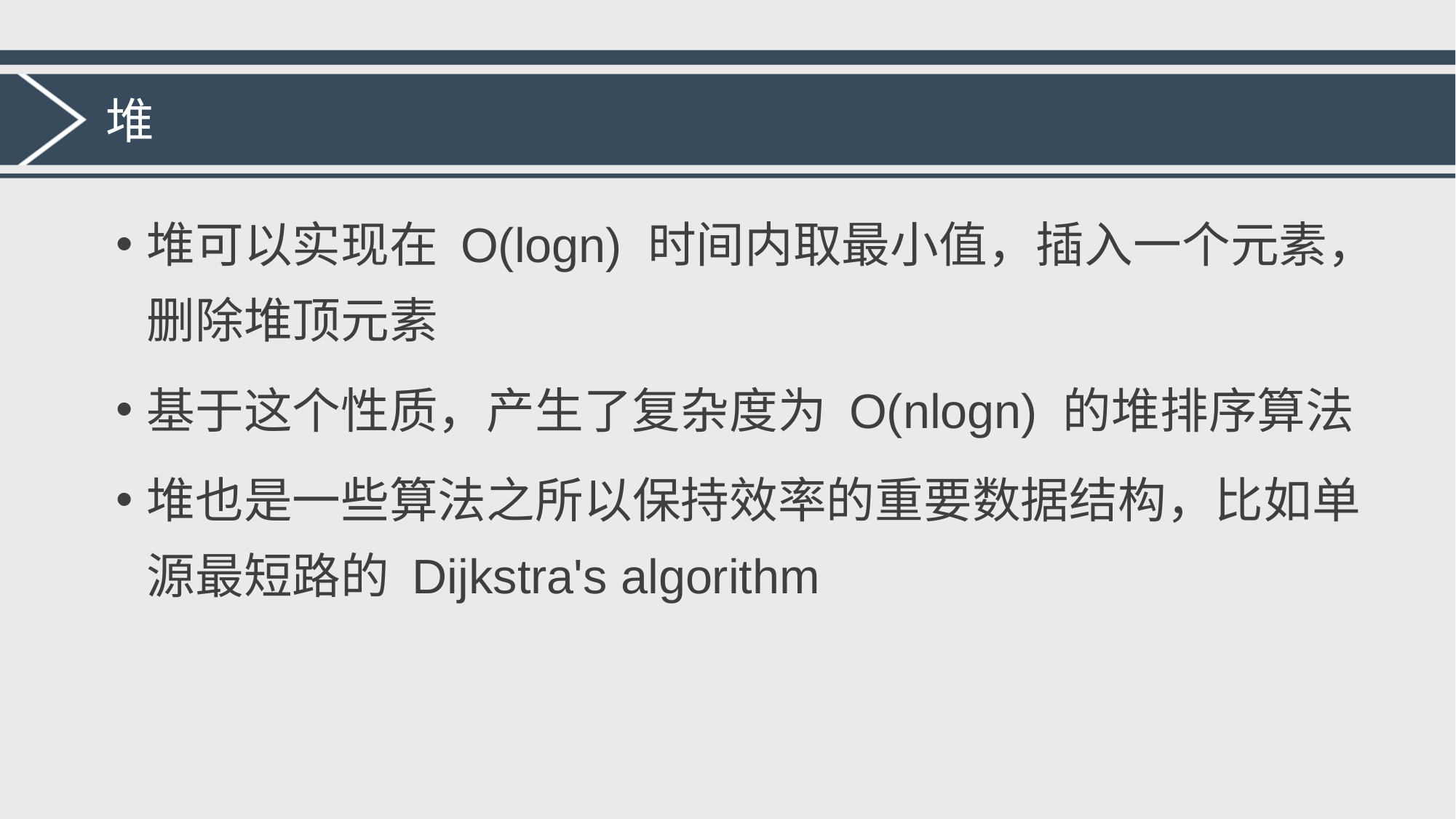

# 堆
堆可以实现在 O(logn) 时间内取最小值，插入一个元素，删除堆顶元素
基于这个性质，产生了复杂度为 O(nlogn) 的堆排序算法
堆也是一些算法之所以保持效率的重要数据结构，比如单源最短路的 Dijkstra's algorithm